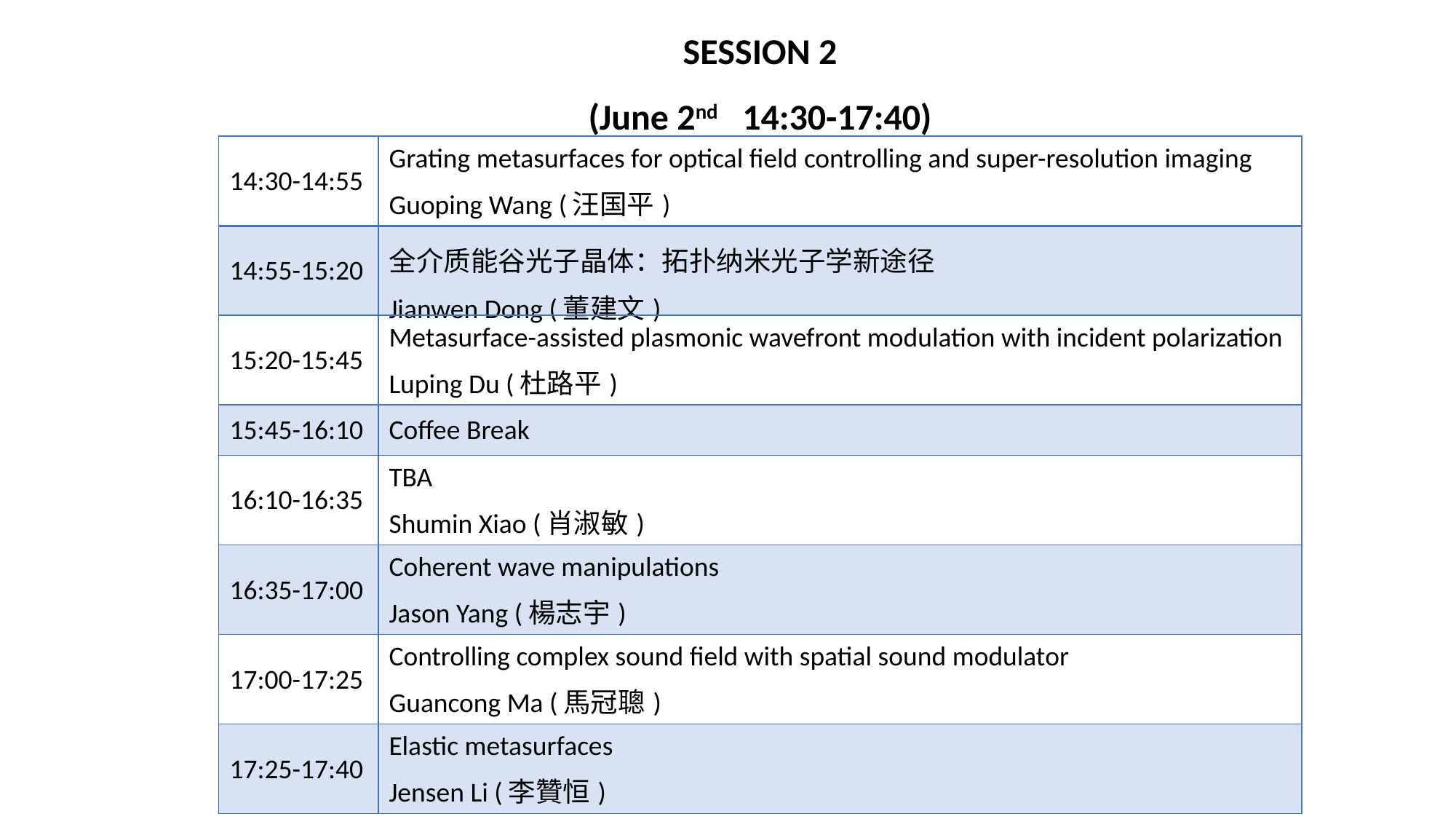

SESSION 2
(June 2nd   14:30-17:40)
| 14:30-14:55 | Grating metasurfaces for optical field controlling and super-resolution imaging Guoping Wang (汪国平) |
| --- | --- |
| 14:55-15:20 | 全介质能谷光子晶体：拓扑纳米光子学新途径 Jianwen Dong (董建文) |
| 15:20-15:45 | Metasurface-assisted plasmonic wavefront modulation with incident polarization Luping Du (杜路平) |
| 15:45-16:10 | Coffee Break |
| 16:10-16:35 | TBA Shumin Xiao (肖淑敏) |
| 16:35-17:00 | Coherent wave manipulations Jason Yang (楊志宇) |
| 17:00-17:25 | Controlling complex sound field with spatial sound modulator Guancong Ma (馬冠聰) |
| 17:25-17:40 | Elastic metasurfaces Jensen Li (李贊恒) |